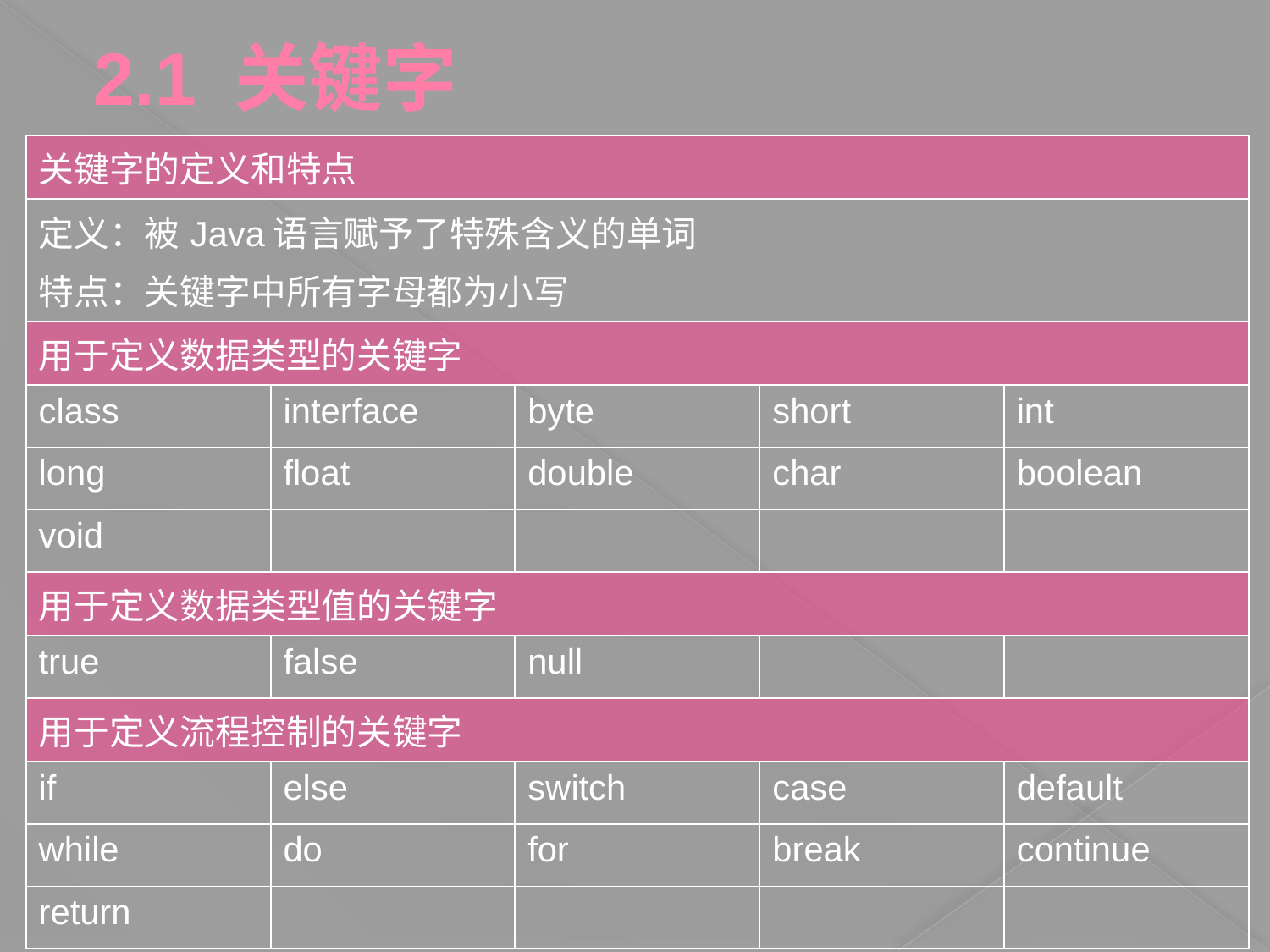

2.1 关键字
| 关键字的定义和特点 |  |  |  |  |
| --- | --- | --- | --- | --- |
| 定义：被Java语言赋予了特殊含义的单词 特点：关键字中所有字母都为小写 |  |  |  |  |
| 用于定义数据类型的关键字 |  |  |  |  |
| class | interface | byte | short | int |
| long | float | double | char | boolean |
| void |  |  |  |  |
| 用于定义数据类型值的关键字 |  |  |  |  |
| true | false | null |  |  |
| 用于定义流程控制的关键字 |  |  |  |  |
| if | else | switch | case | default |
| while | do | for | break | continue |
| return |  |  |  |  |